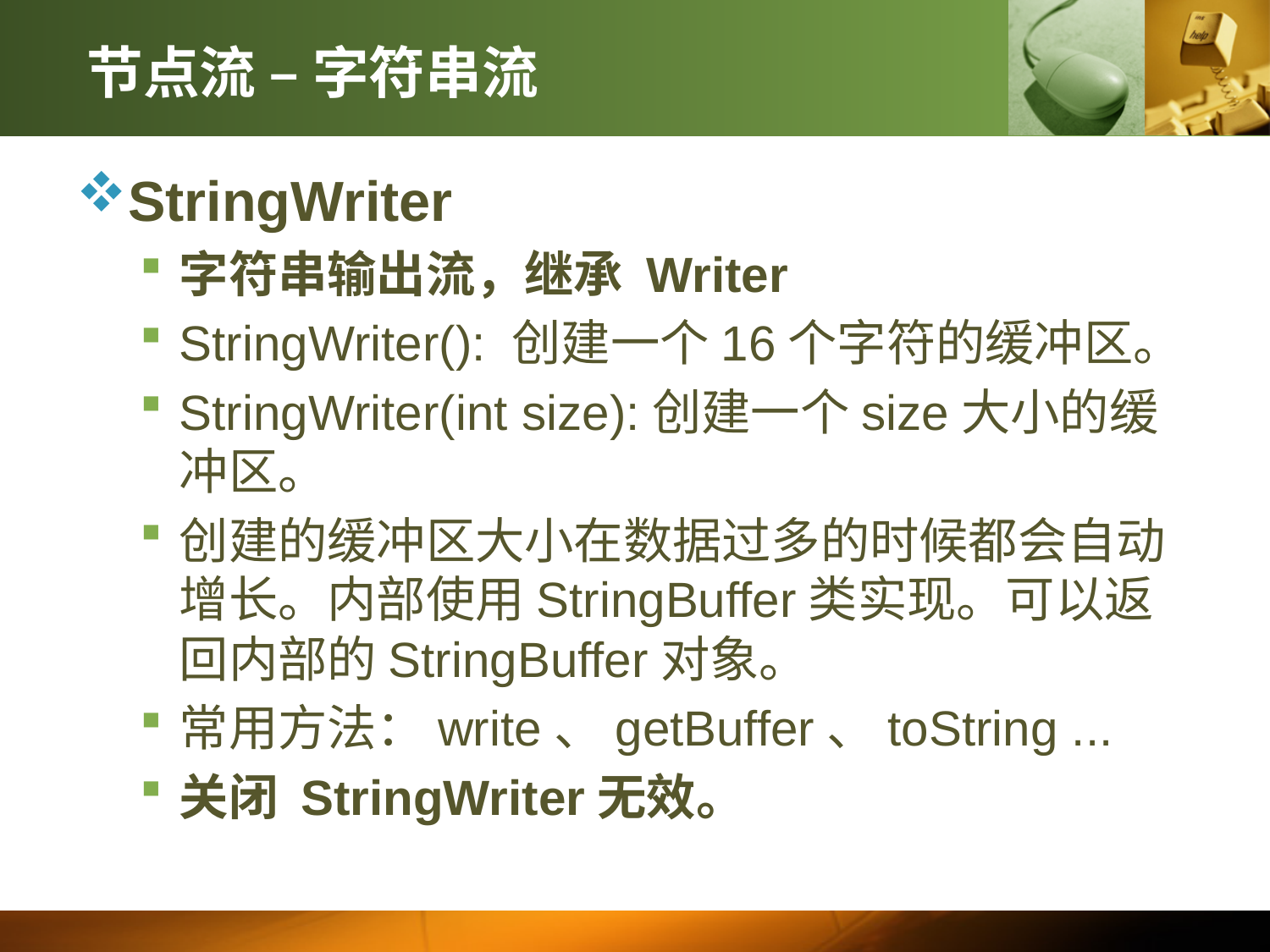

# 节点流 – 字符串流
StringWriter
字符串输出流，继承 Writer
StringWriter(): 创建一个16个字符的缓冲区。
StringWriter(int size):创建一个size大小的缓冲区。
创建的缓冲区大小在数据过多的时候都会自动增长。内部使用StringBuffer类实现。可以返回内部的StringBuffer对象。
常用方法：write、getBuffer、toString ...
关闭 StringWriter无效。